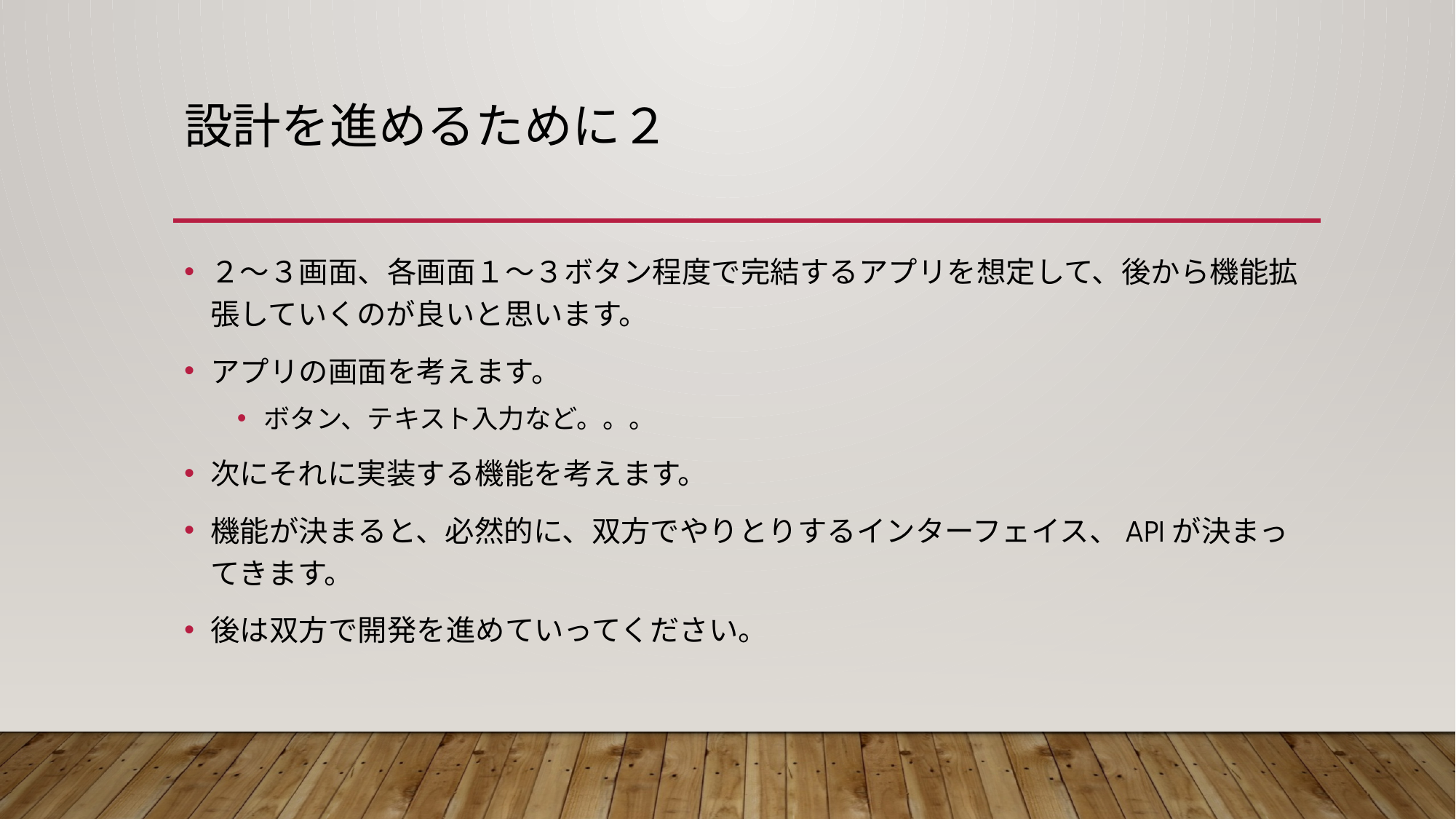

# 設計を進めるために２
２～３画面、各画面１～３ボタン程度で完結するアプリを想定して、後から機能拡張していくのが良いと思います。
アプリの画面を考えます。
ボタン、テキスト入力など。。。
次にそれに実装する機能を考えます。
機能が決まると、必然的に、双方でやりとりするインターフェイス、APIが決まってきます。
後は双方で開発を進めていってください。